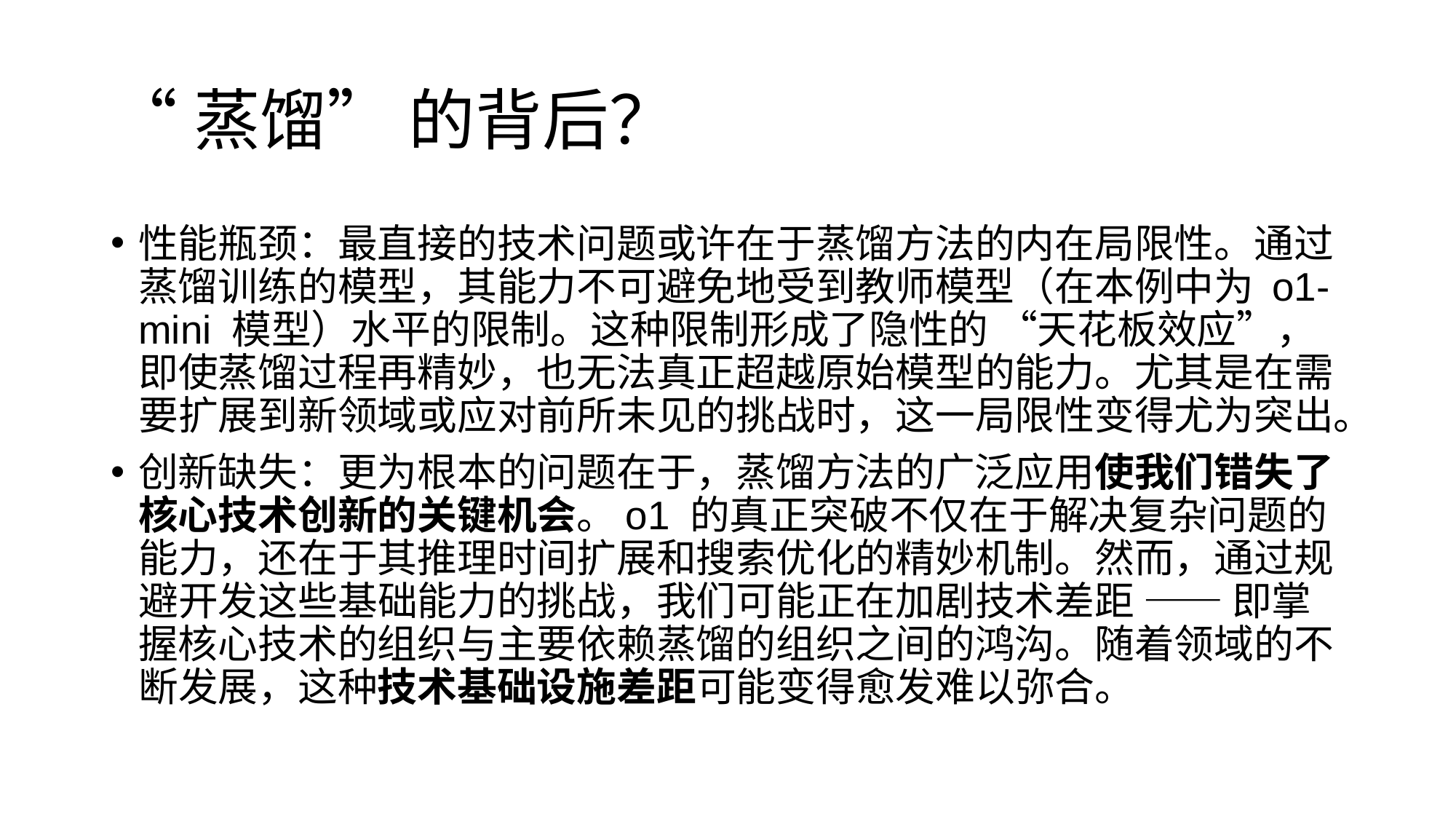

# “蒸馏” 的背后？
性能瓶颈：最直接的技术问题或许在于蒸馏方法的内在局限性。通过蒸馏训练的模型，其能力不可避免地受到教师模型（在本例中为 o1-mini 模型）水平的限制。这种限制形成了隐性的 “天花板效应”，即使蒸馏过程再精妙，也无法真正超越原始模型的能力。尤其是在需要扩展到新领域或应对前所未见的挑战时，这一局限性变得尤为突出。
创新缺失：更为根本的问题在于，蒸馏方法的广泛应用使我们错失了核心技术创新的关键机会。o1 的真正突破不仅在于解决复杂问题的能力，还在于其推理时间扩展和搜索优化的精妙机制。然而，通过规避开发这些基础能力的挑战，我们可能正在加剧技术差距 —— 即掌握核心技术的组织与主要依赖蒸馏的组织之间的鸿沟。随着领域的不断发展，这种技术基础设施差距可能变得愈发难以弥合。